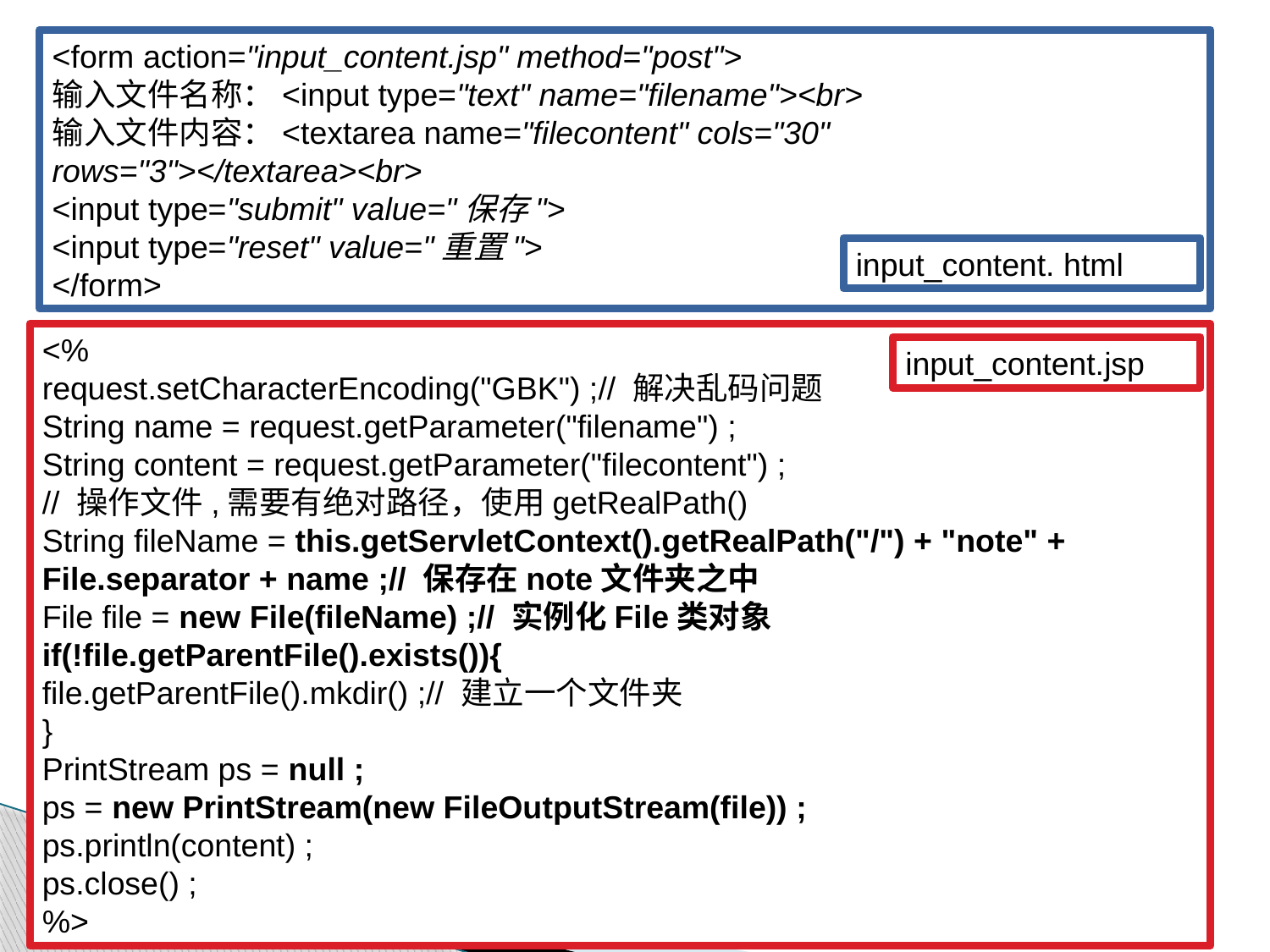

<form action="input_content.jsp" method="post">
输入文件名称：<input type="text" name="filename"><br>
输入文件内容：<textarea name="filecontent" cols="30" rows="3"></textarea><br>
<input type="submit" value="保存">
<input type="reset" value="重置">
</form>
input_content. html
<%
request.setCharacterEncoding("GBK") ;// 解决乱码问题
String name = request.getParameter("filename") ;
String content = request.getParameter("filecontent") ;
// 操作文件,需要有绝对路径，使用getRealPath()
String fileName = this.getServletContext().getRealPath("/") + "note" + File.separator + name ;// 保存在note文件夹之中
File file = new File(fileName) ;// 实例化File类对象
if(!file.getParentFile().exists()){
file.getParentFile().mkdir() ;// 建立一个文件夹
}
PrintStream ps = null ;
ps = new PrintStream(new FileOutputStream(file)) ;
ps.println(content) ;
ps.close() ;
%>
input_content.jsp